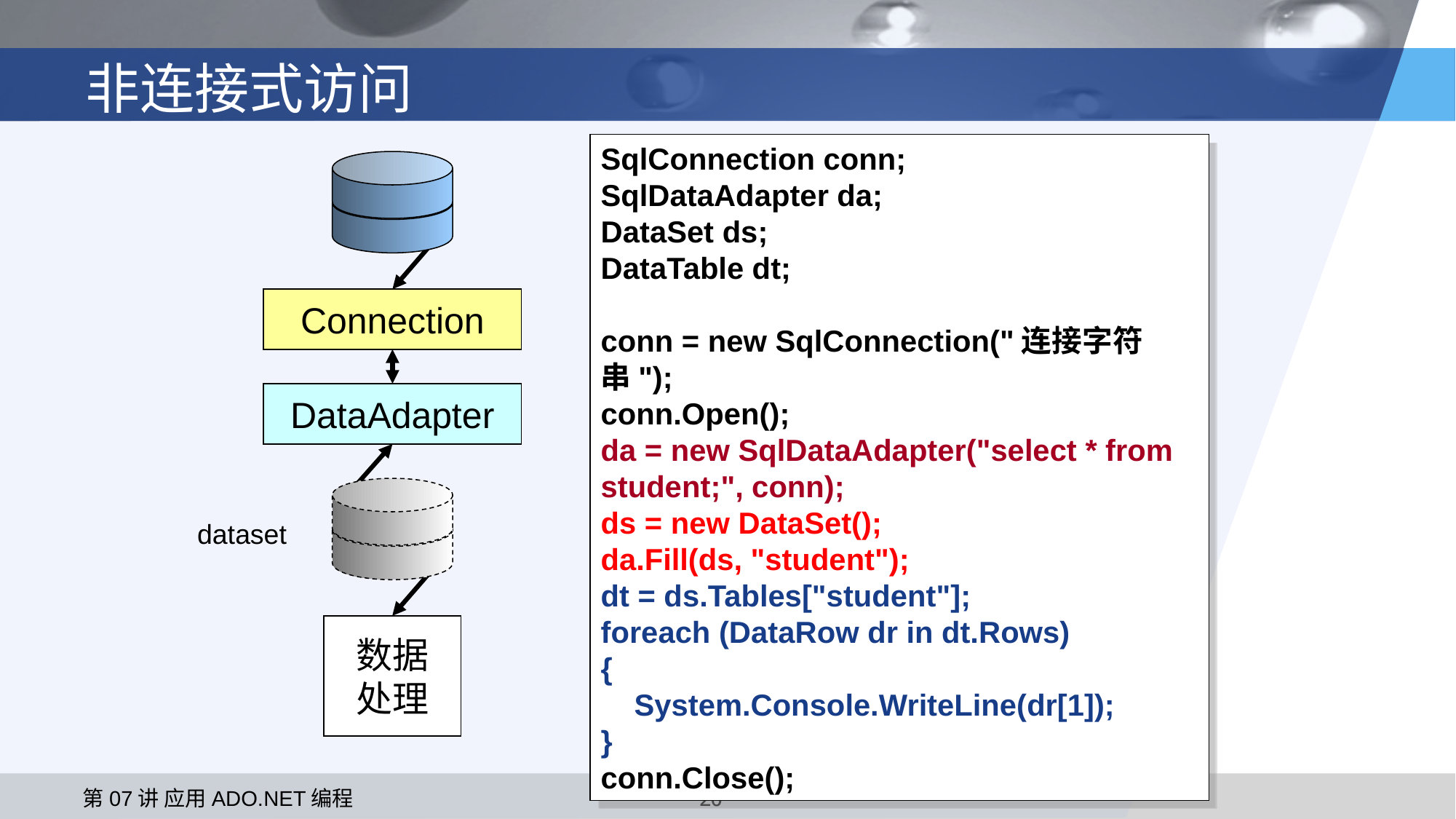

# 非连接式访问
SqlConnection conn;
SqlDataAdapter da;
DataSet ds;
DataTable dt;

conn = new SqlConnection("连接字符串");
conn.Open();
da = new SqlDataAdapter("select * from student;", conn);
ds = new DataSet();
da.Fill(ds, "student");
dt = ds.Tables["student"];
foreach (DataRow dr in dt.Rows)
{
    System.Console.WriteLine(dr[1]);
}
conn.Close();

Connection
DataAdapter

dataset
数据
处理
第07讲 应用ADO.NET编程
20